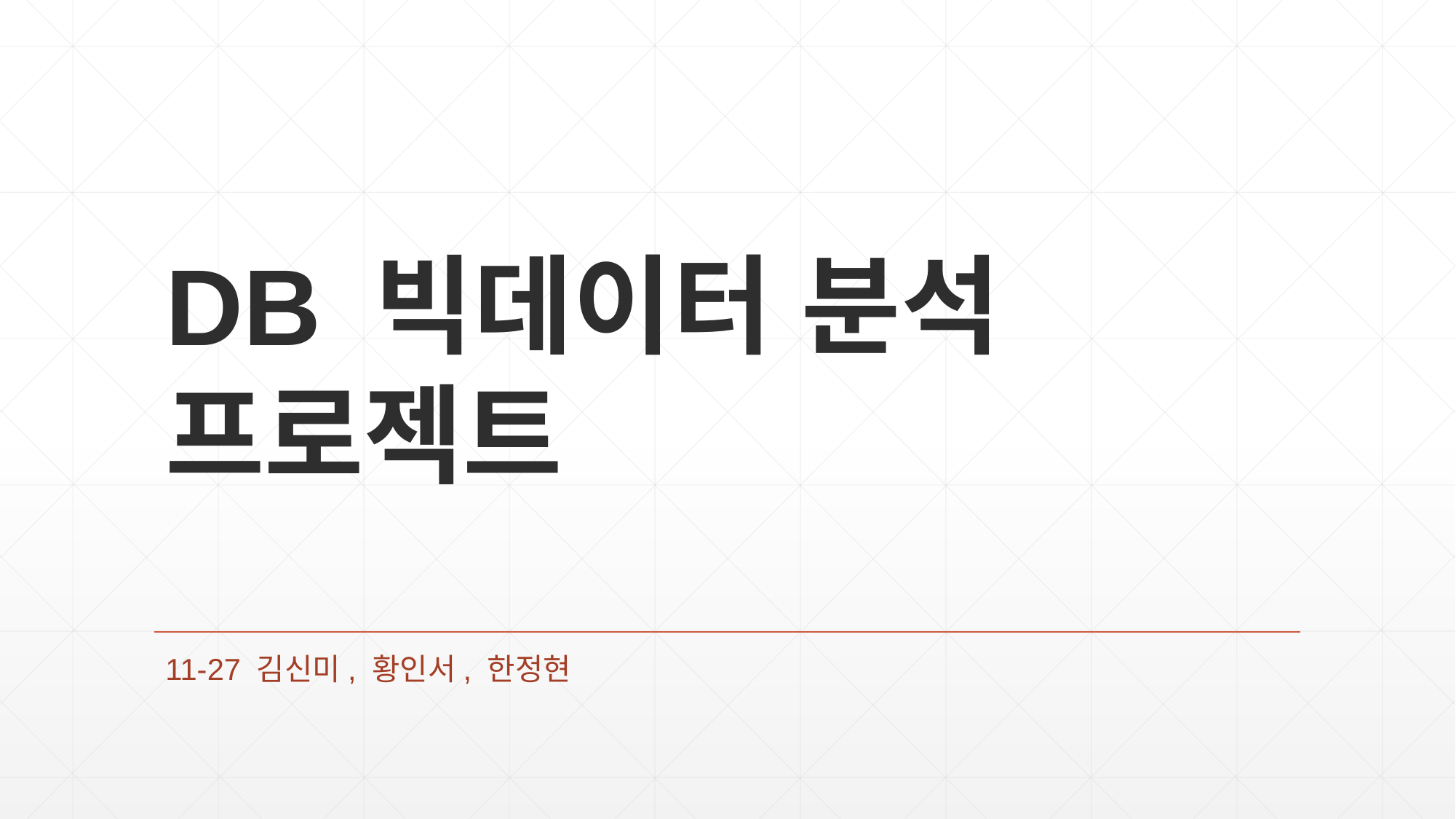

# DB 빅데이터 분석 프로젝트
11-27 김신미, 황인서, 한정현